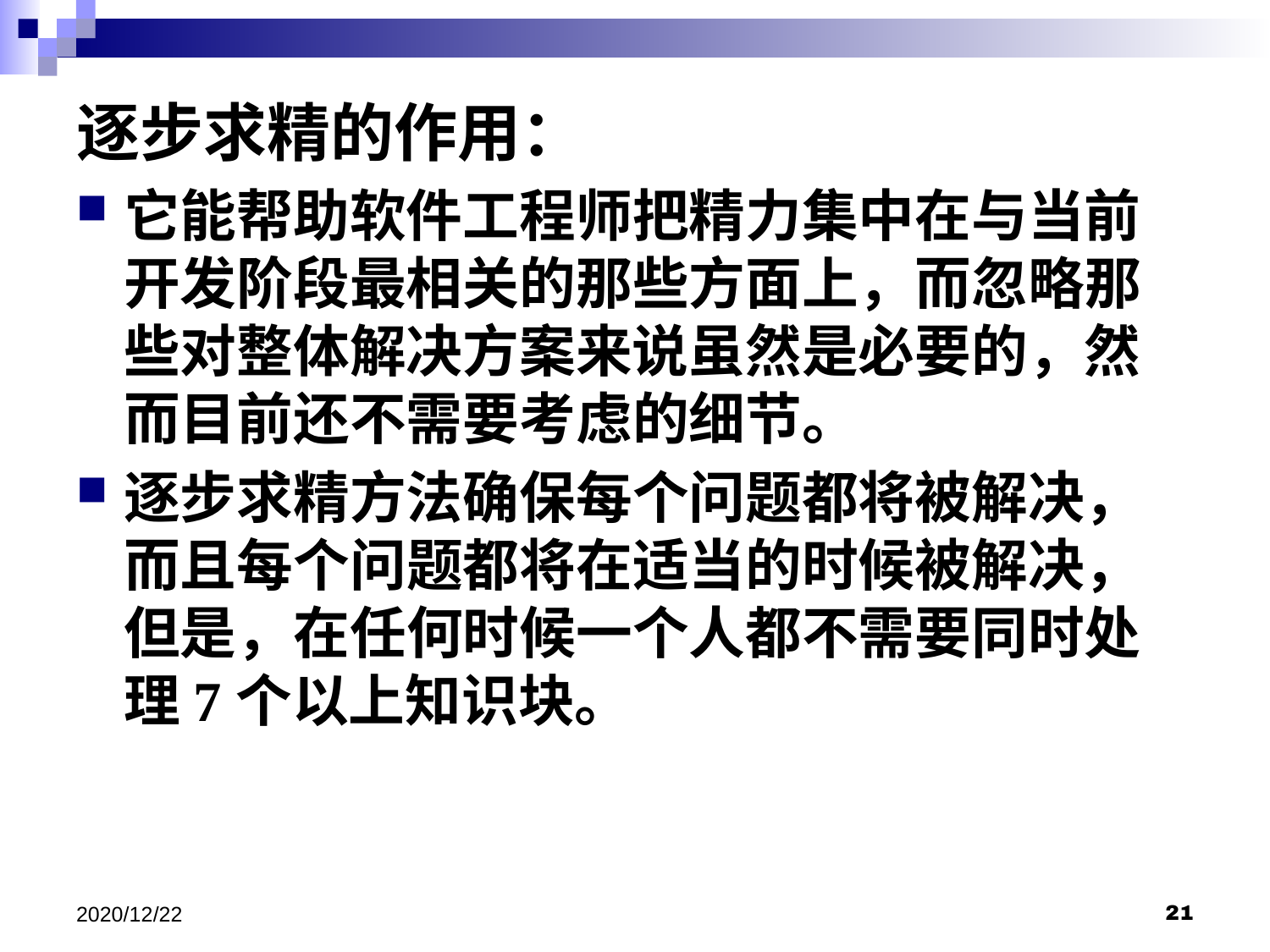

# 逐步求精的作用：
它能帮助软件工程师把精力集中在与当前开发阶段最相关的那些方面上，而忽略那些对整体解决方案来说虽然是必要的，然而目前还不需要考虑的细节。
逐步求精方法确保每个问题都将被解决，而且每个问题都将在适当的时候被解决，但是，在任何时候一个人都不需要同时处理7个以上知识块。
2020/12/22
21